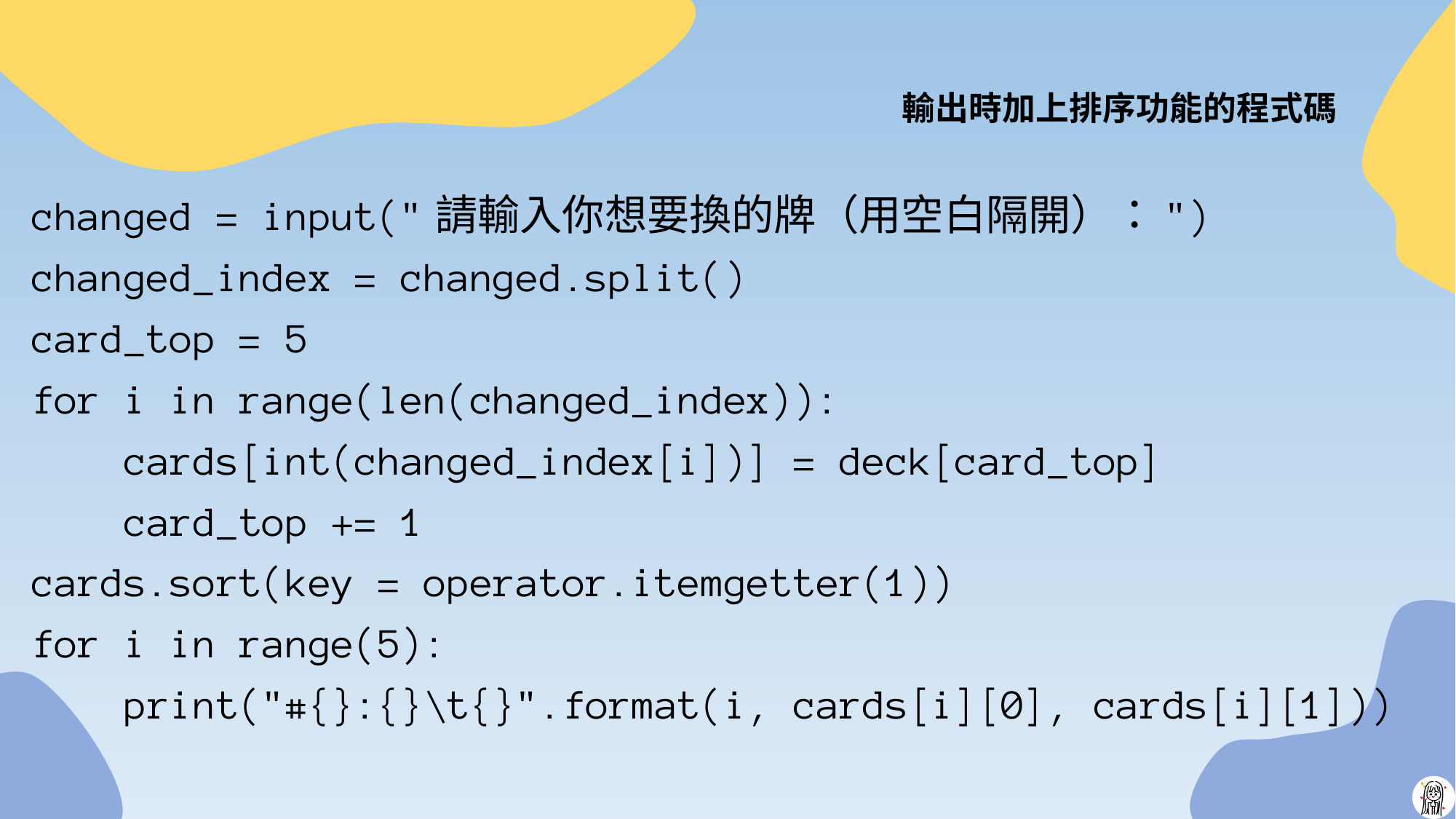

# 輸出時加上排序功能的程式碼
changed = input("請輸入你想要換的牌（用空白隔開）：")
changed_index = changed.split()
card_top = 5
for i in range(len(changed_index)):
    cards[int(changed_index[i])] = deck[card_top]
    card_top += 1
cards.sort(key = operator.itemgetter(1))
for i in range(5):
    print("#{}:{}\t{}".format(i, cards[i][0], cards[i][1]))
43